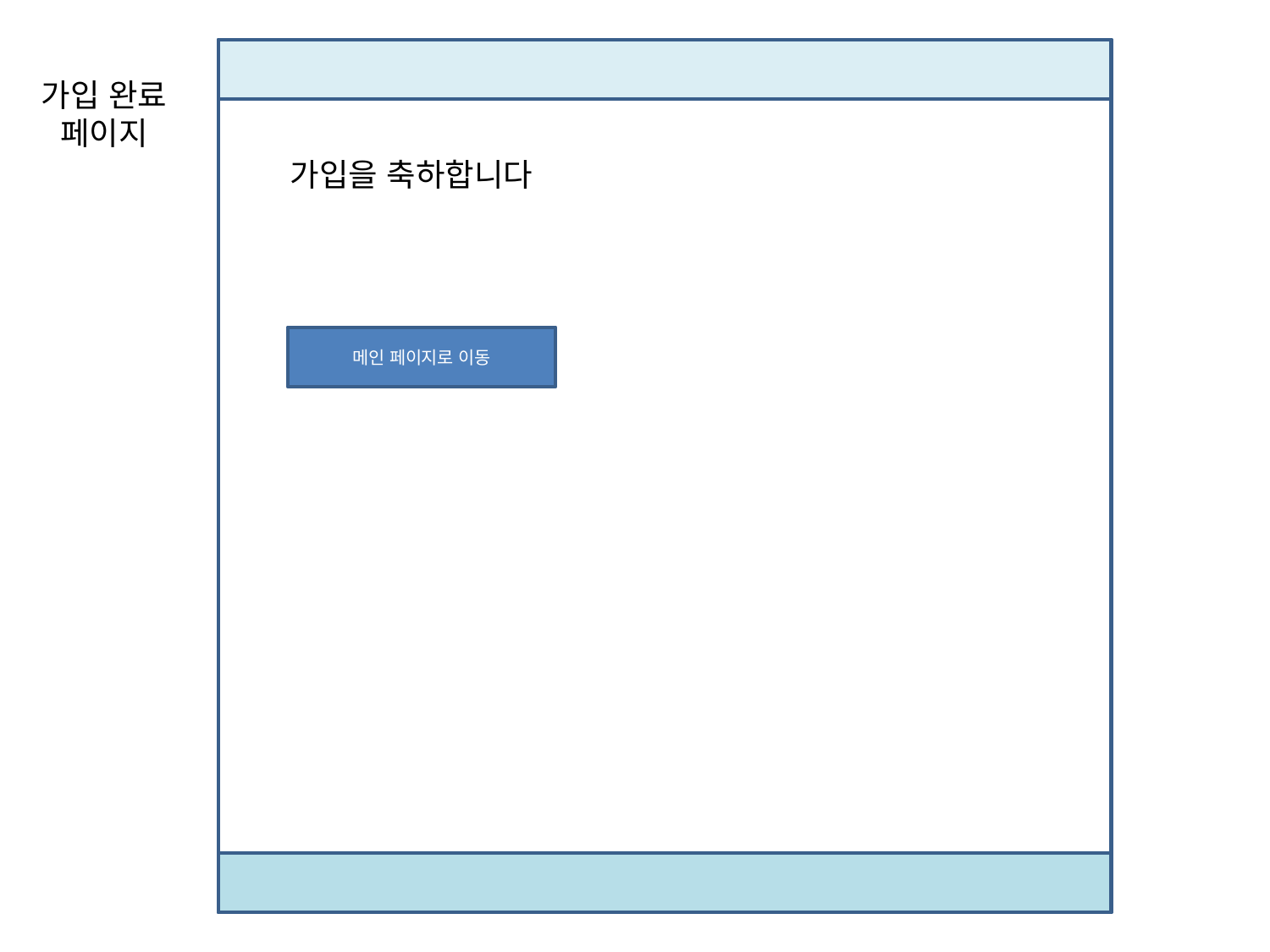

가입 완료
페이지
가입을 축하합니다
메인 페이지로 이동